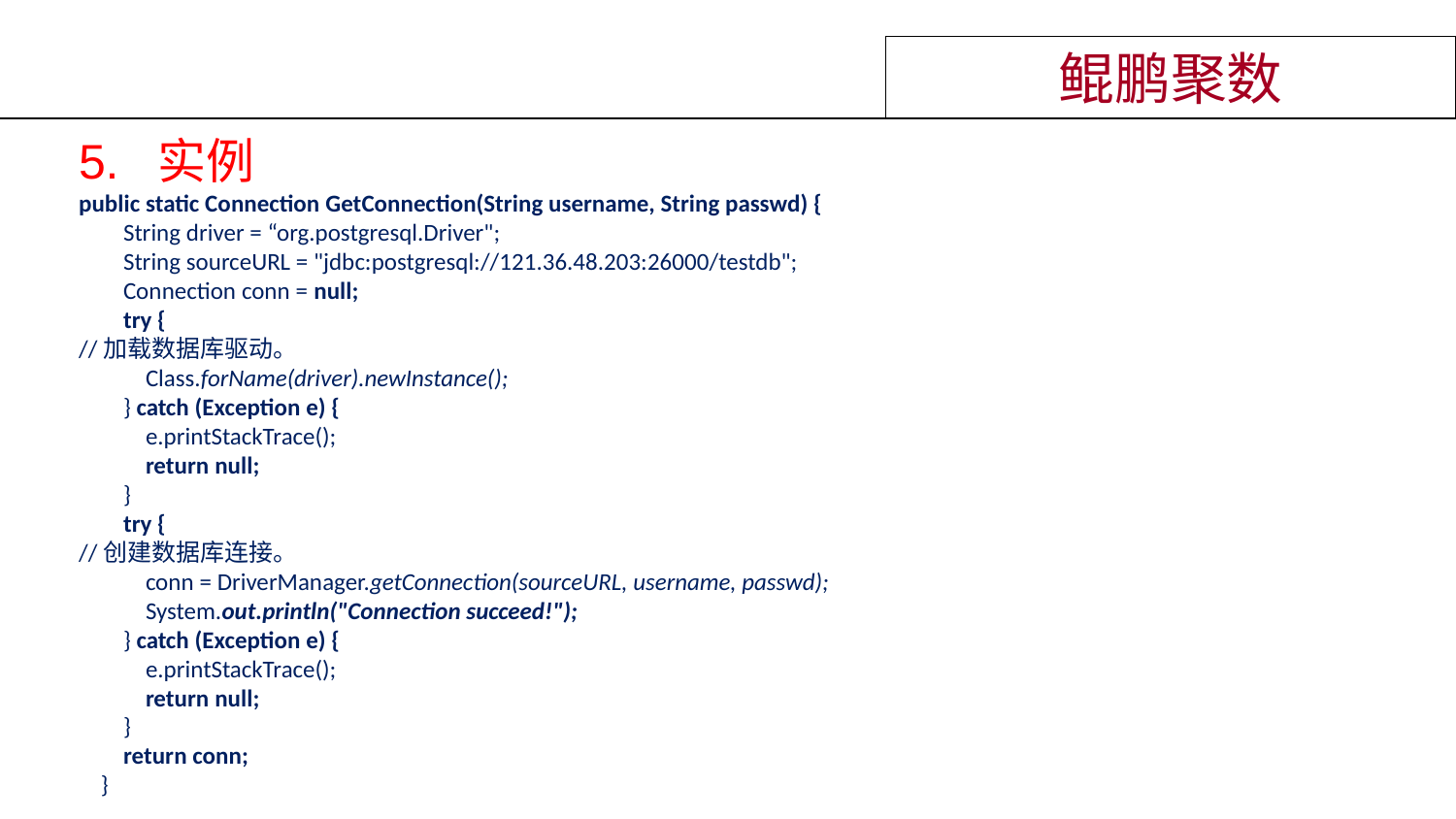

鲲鹏聚数

5.  实例
public static Connection GetConnection(String username, String passwd) {
        String driver = “org.postgresql.Driver";
        String sourceURL = "jdbc:postgresql://121.36.48.203:26000/testdb";
        Connection conn = null;
        try {
//加载数据库驱动。
            Class.forName(driver).newInstance();
        } catch (Exception e) {
            e.printStackTrace();
            return null;
        }
        try {
//创建数据库连接。
            conn = DriverManager.getConnection(sourceURL, username, passwd);
            System.out.println("Connection succeed!");
        } catch (Exception e) {
            e.printStackTrace();
            return null;
        }
        return conn;
    }